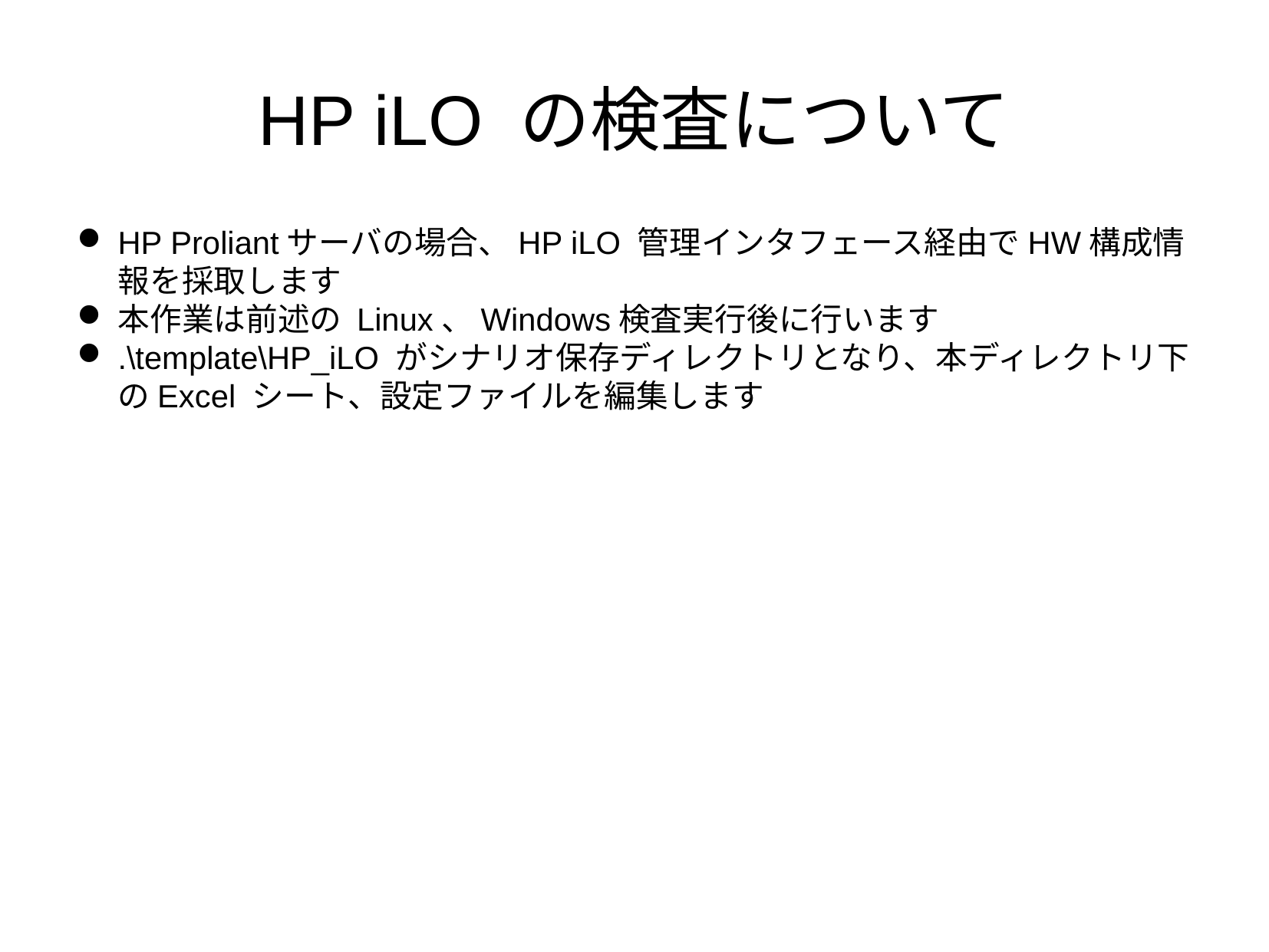

HP iLO の検査について
HP Proliantサーバの場合、HP iLO 管理インタフェース経由でHW構成情報を採取します
本作業は前述の Linux、Windows検査実行後に行います
.\template\HP_iLO がシナリオ保存ディレクトリとなり、本ディレクトリ下のExcel シート、設定ファイルを編集します